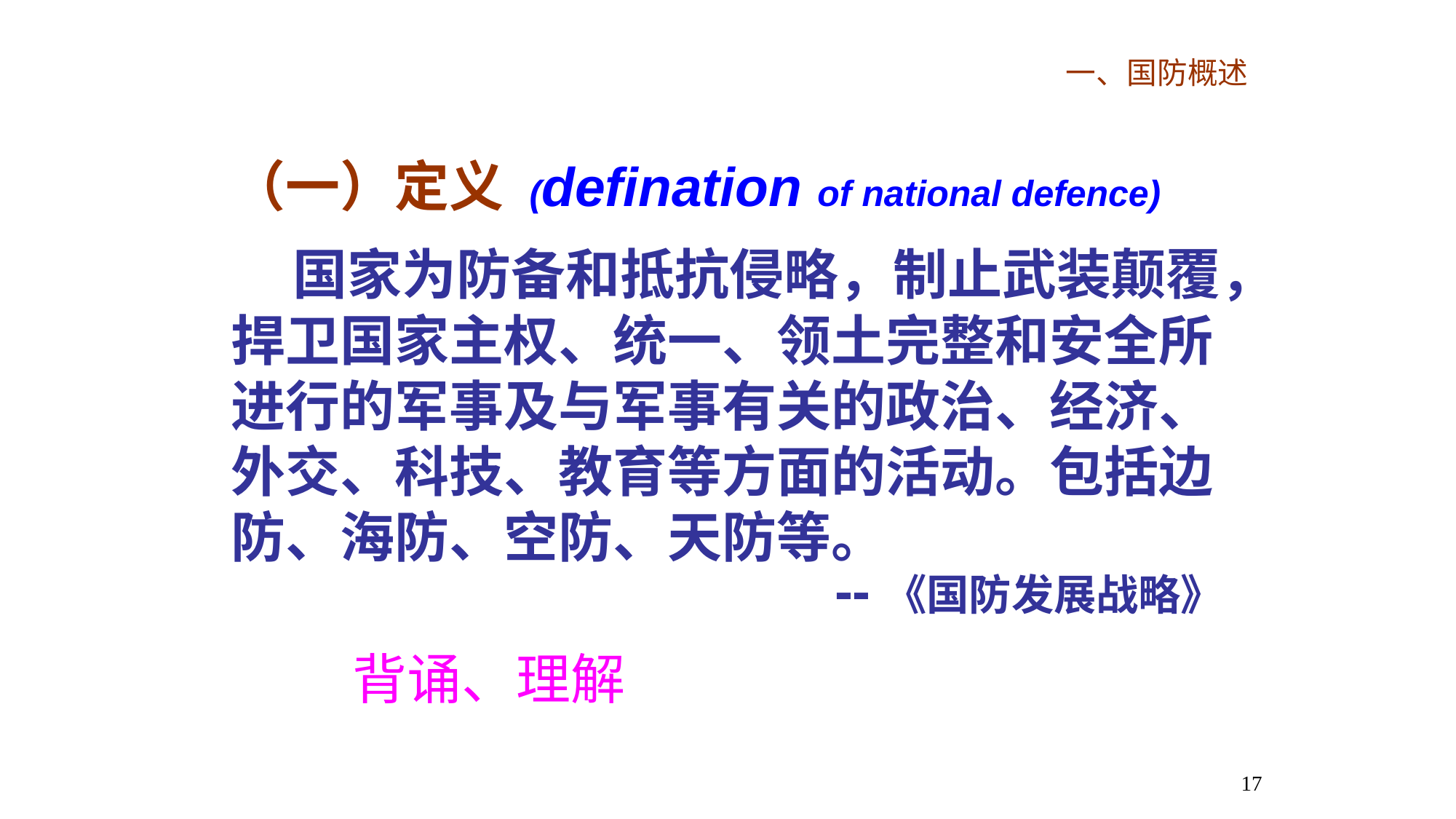

一、国防概述
（一）定义 (defination of national defence)
    国家为防备和抵抗侵略，制止武装颠覆，捍卫国家主权、统一、领土完整和安全所进行的军事及与军事有关的政治、经济、外交、科技、教育等方面的活动。包括边防、海防、空防、天防等。
--《国防发展战略》
背诵、理解

17